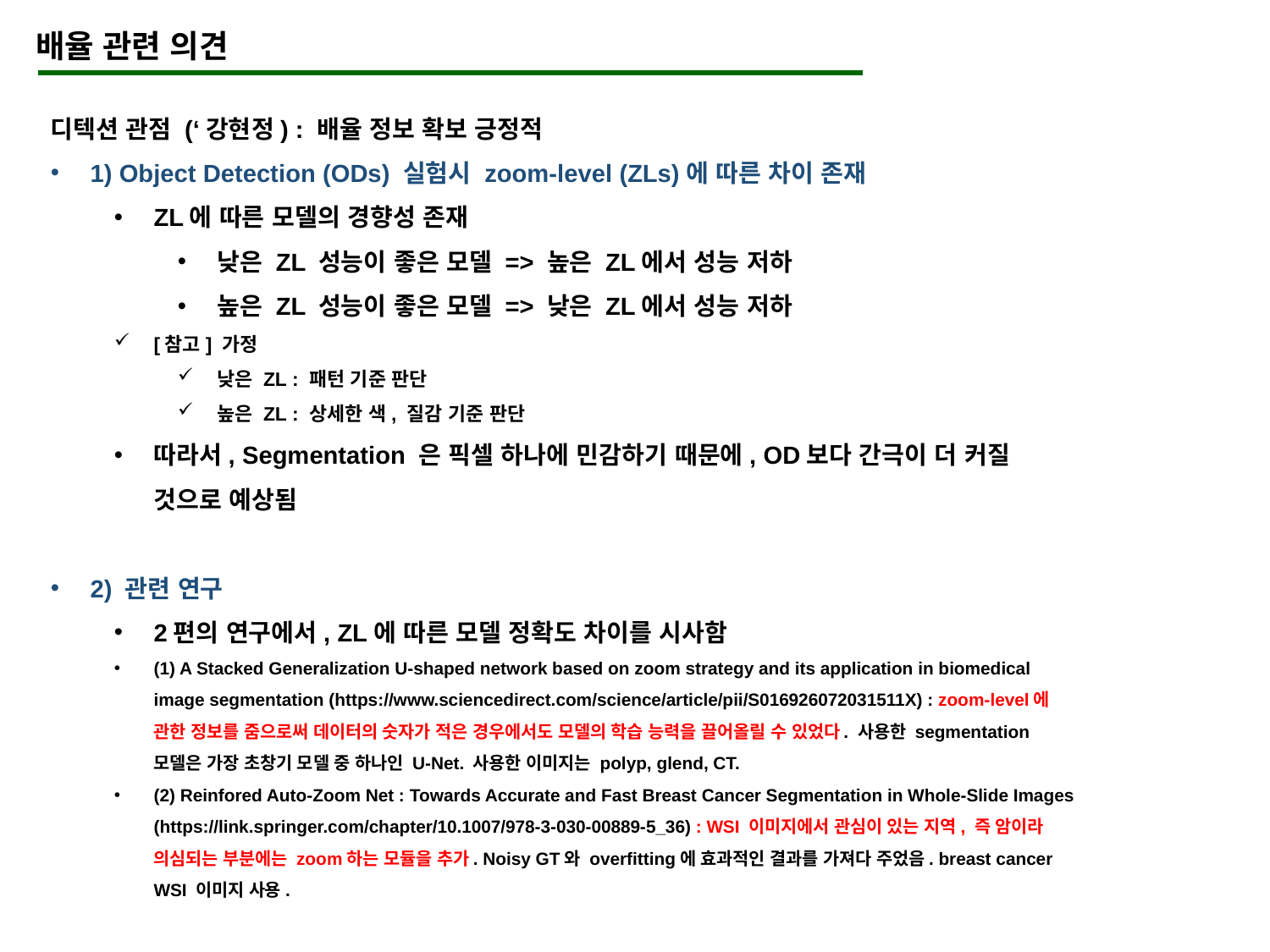

배율 관련 의견
디텍션 관점 (‘강현정) : 배율 정보 확보 긍정적
1) Object Detection (ODs) 실험시 zoom-level (ZLs)에 따른 차이 존재
ZL에 따른 모델의 경향성 존재
낮은 ZL 성능이 좋은 모델 => 높은 ZL에서 성능 저하
높은 ZL 성능이 좋은 모델 => 낮은 ZL에서 성능 저하
[참고] 가정
낮은 ZL : 패턴 기준 판단
높은 ZL : 상세한 색, 질감 기준 판단
따라서, Segmentation 은 픽셀 하나에 민감하기 때문에, OD보다 간극이 더 커질 것으로 예상됨

2) 관련 연구
2편의 연구에서, ZL에 따른 모델 정확도 차이를 시사함
(1) A Stacked Generalization U-shaped network based on zoom strategy and its application in biomedical image segmentation (https://www.sciencedirect.com/science/article/pii/S016926072031511X) : zoom-level에 관한 정보를 줌으로써 데이터의 숫자가 적은 경우에서도 모델의 학습 능력을 끌어올릴 수 있었다. 사용한 segmentation 모델은 가장 초창기 모델 중 하나인 U-Net. 사용한 이미지는 polyp, glend, CT.
(2) Reinfored Auto-Zoom Net : Towards Accurate and Fast Breast Cancer Segmentation in Whole-Slide Images (https://link.springer.com/chapter/10.1007/978-3-030-00889-5_36) : WSI 이미지에서 관심이 있는 지역, 즉 암이라 의심되는 부분에는 zoom하는 모듈을 추가. Noisy GT와 overfitting에 효과적인 결과를 가져다 주었음. breast cancer WSI 이미지 사용.